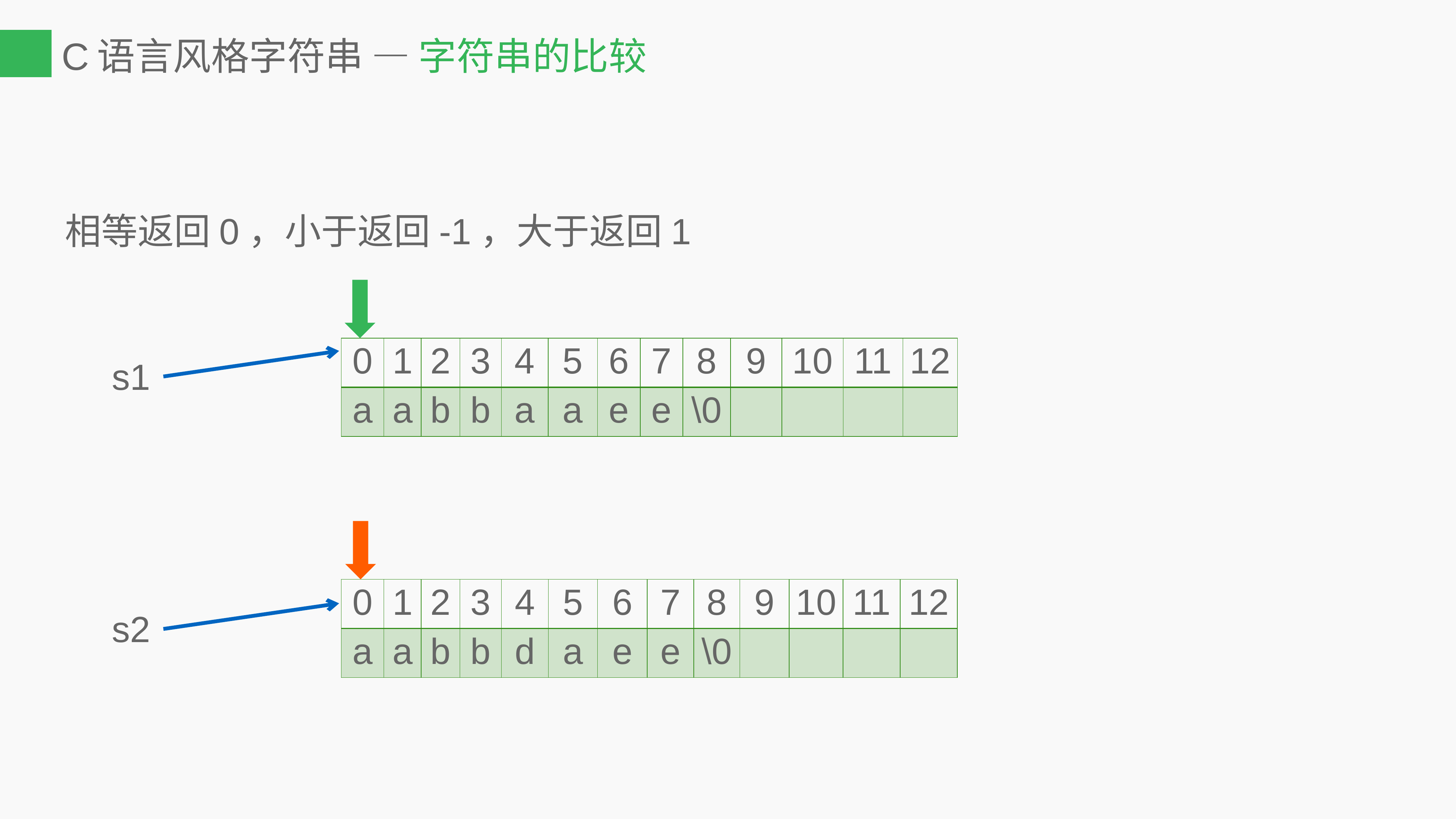

# C语言风格字符串 — 字符串的比较
相等返回0，小于返回-1，大于返回1

| 0 | 1 | 2 | 3 | 4 | 5 | 6 | 7 | 8 | 9 | 10 | 11 | 12 |
| --- | --- | --- | --- | --- | --- | --- | --- | --- | --- | --- | --- | --- |
| a | a | b | b | a | a | e | e | \0 |  |  |  |  |
s1

| 0 | 1 | 2 | 3 | 4 | 5 | 6 | 7 | 8 | 9 | 10 | 11 | 12 |
| --- | --- | --- | --- | --- | --- | --- | --- | --- | --- | --- | --- | --- |
| a | a | b | b | d | a | e | e | \0 |  |  |  |  |
s2